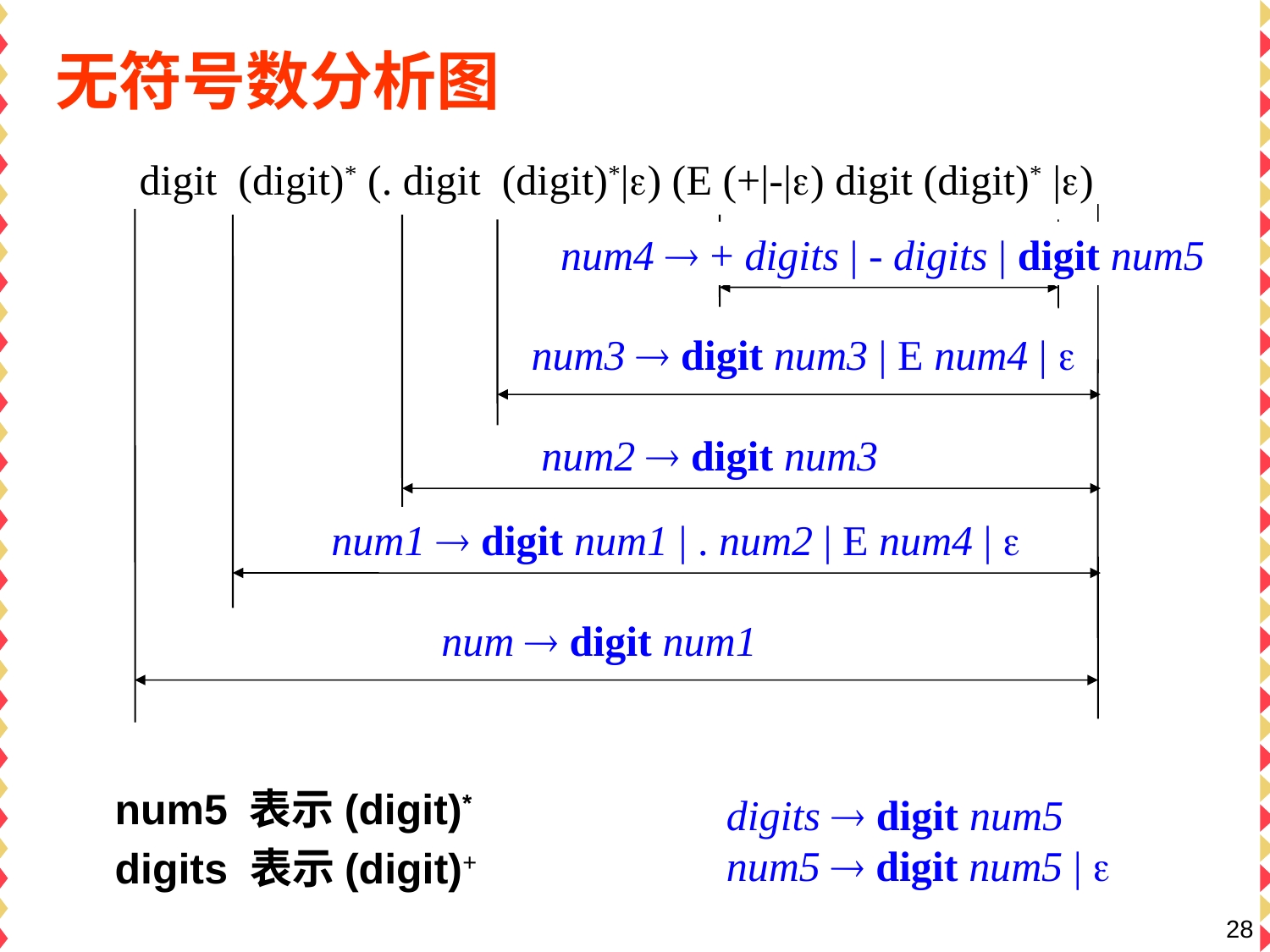

# 无符号数分析图
   digit  (digit)* (. digit  (digit)*|ε) (E (+|-|ε) digit (digit)* |ε)

num

num1

num2

num4

num3

num4 → + digits | - digits | digit num5
num3 → digit num3 | E num4 | ε
num2 → digit num3
num1 → digit num1 | . num2 | E num4 | ε
num → digit num1
num5 表示(digit)*
digits 表示(digit)+
digits → digit num5
num5 → digit num5 | ε
28